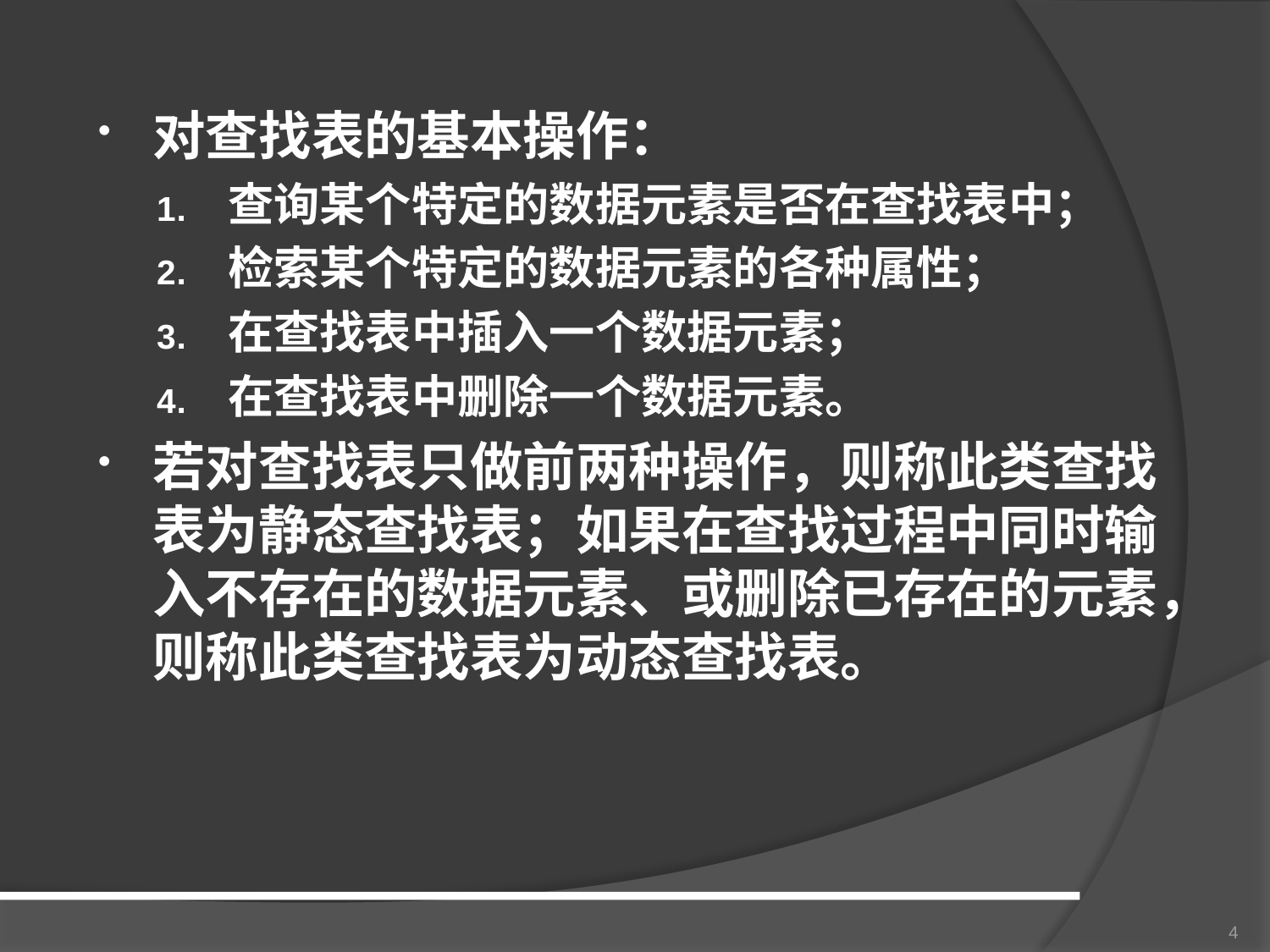

对查找表的基本操作：
查询某个特定的数据元素是否在查找表中；
检索某个特定的数据元素的各种属性；
在查找表中插入一个数据元素；
在查找表中删除一个数据元素。
若对查找表只做前两种操作，则称此类查找表为静态查找表；如果在查找过程中同时输入不存在的数据元素、或删除已存在的元素，则称此类查找表为动态查找表。
4